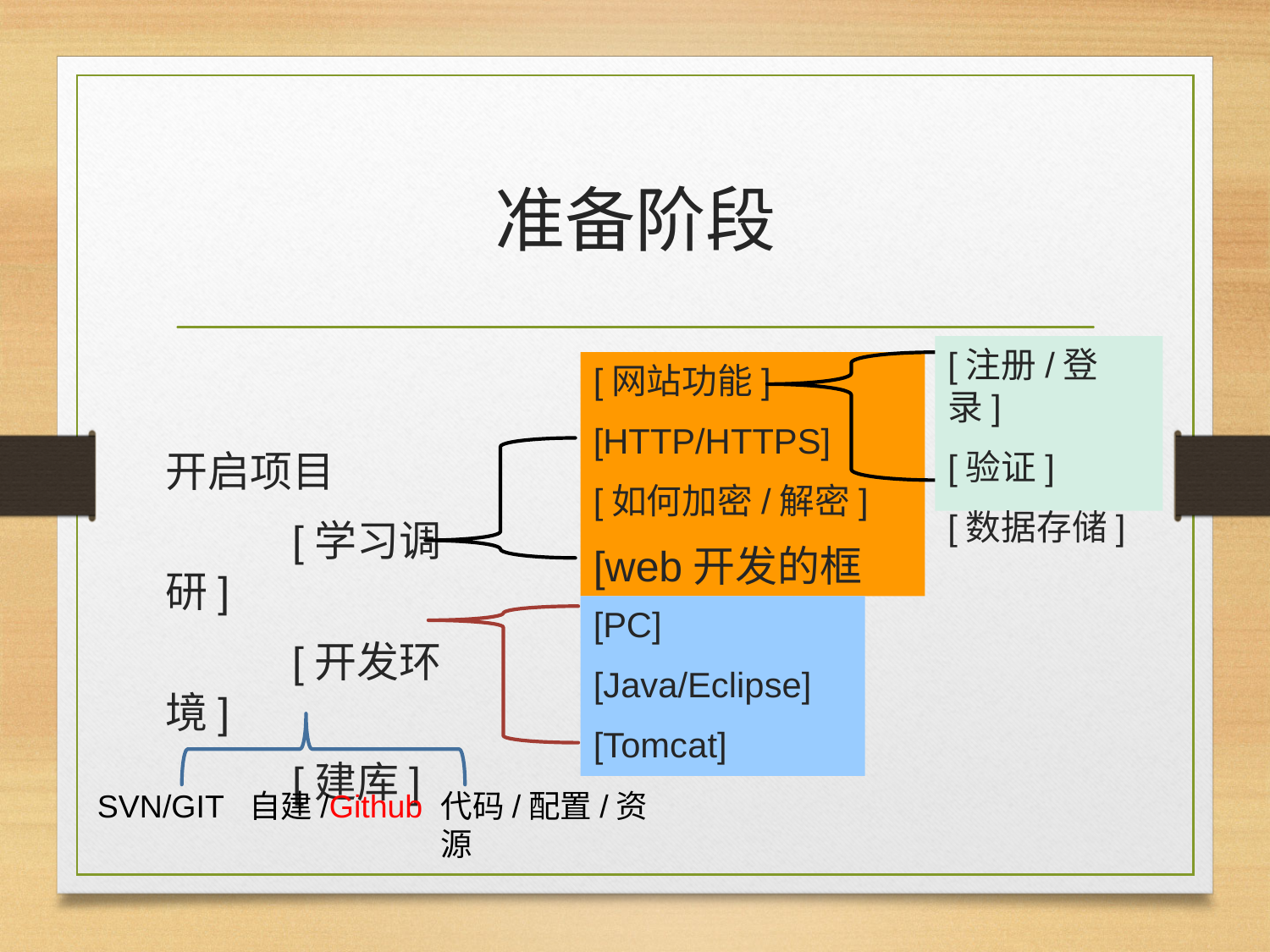

# 准备阶段
[注册/登录]
[验证]
[数据存储]

[网站功能]
[HTTP/HTTPS]
[如何加密/解密]
[web开发的框架]

开启项目
	[学习调研]
	[开发环境]
	[建库]

[PC]
[Java/Eclipse]
[Tomcat]

SVN/GIT
自建/Github
代码/配置/资源